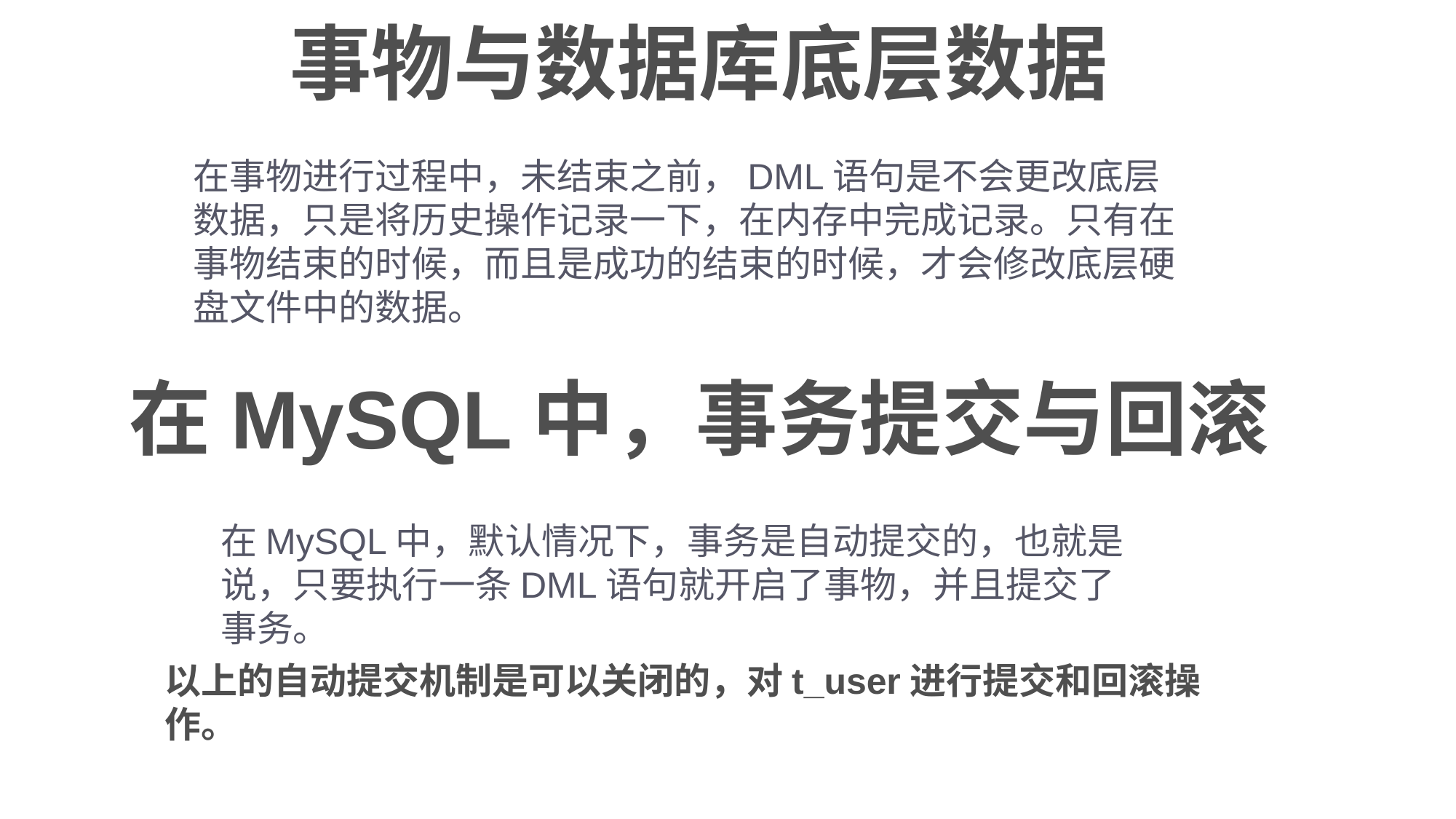

事物与数据库底层数据
在事物进行过程中，未结束之前，DML语句是不会更改底层数据，只是将历史操作记录一下，在内存中完成记录。只有在事物结束的时候，而且是成功的结束的时候，才会修改底层硬盘文件中的数据。
在MySQL中，事务提交与回滚
在MySQL中，默认情况下，事务是自动提交的，也就是说，只要执行一条DML语句就开启了事物，并且提交了事务。
以上的自动提交机制是可以关闭的，对t_user进行提交和回滚操作。